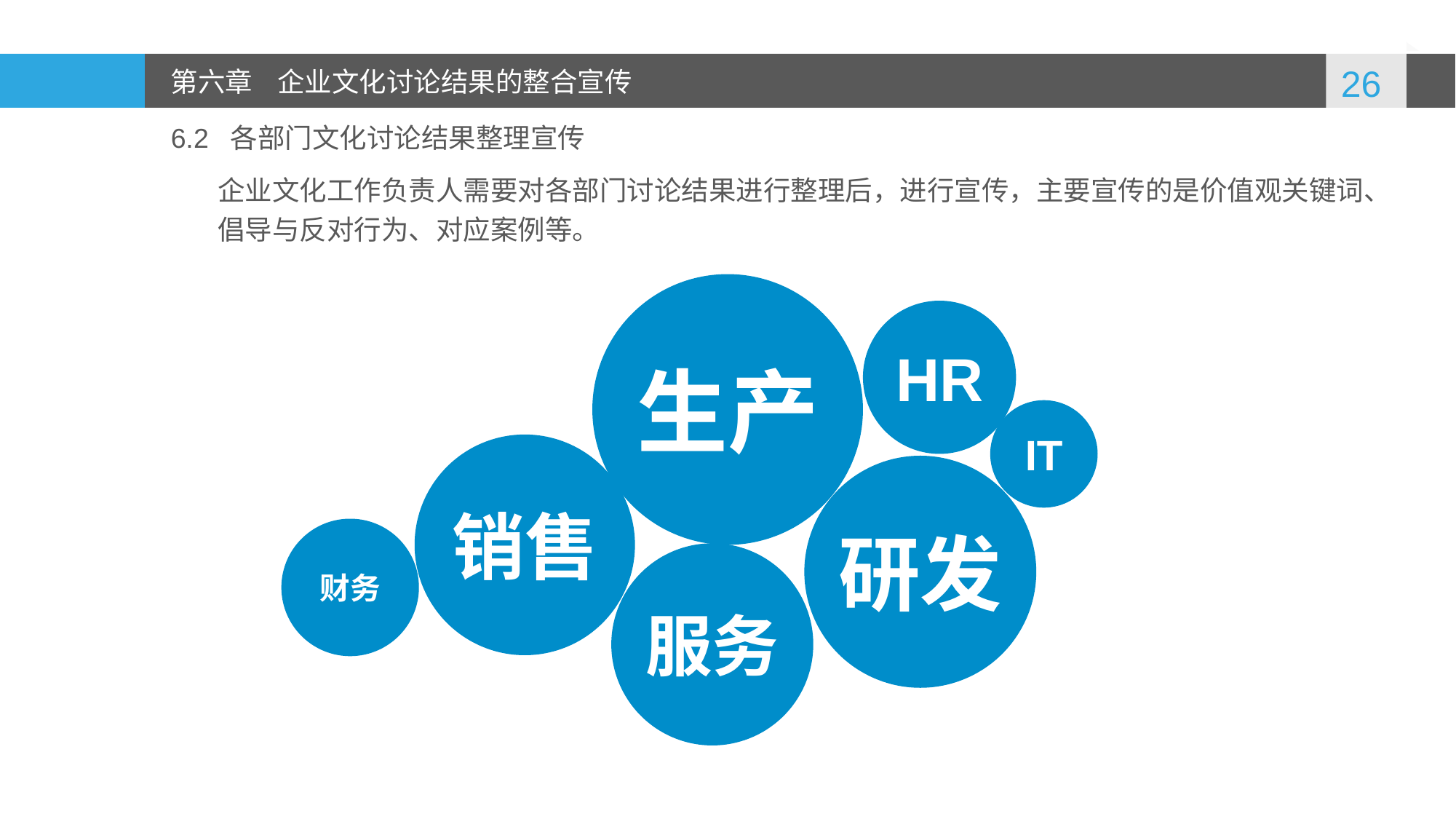

第六章    企业文化讨论结果的整合宣传
6.2  各部门文化讨论结果整理宣传
企业文化工作负责人需要对各部门讨论结果进行整理后，进行宣传，主要宣传的是价值观关键词、倡导与反对行为、对应案例等。
生产
HR
IT
销售
研发
财务
服务